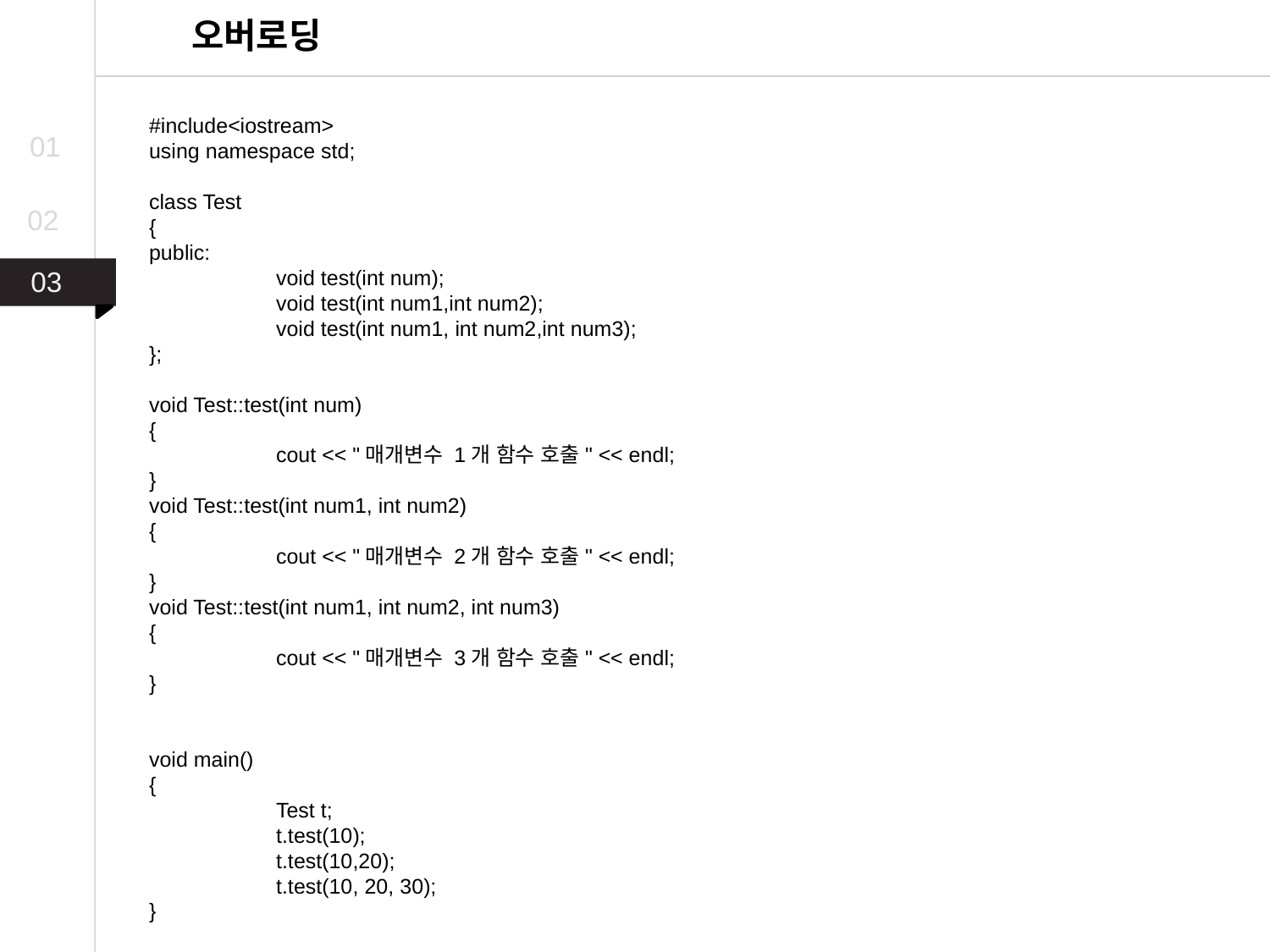

오버로딩
#include<iostream>
using namespace std;

class Test
{
public:
	void test(int num);
	void test(int num1,int num2);
	void test(int num1, int num2,int num3);
};

void Test::test(int num)
{
	cout << "매개변수 1개 함수 호출" << endl;
}
void Test::test(int num1, int num2)
{
	cout << "매개변수 2개 함수 호출" << endl;
}
void Test::test(int num1, int num2, int num3)
{
	cout << "매개변수 3개 함수 호출" << endl;
}

void main()
{
	Test t;
	t.test(10);
	t.test(10,20);
	t.test(10, 20, 30);
}
01
02
03

03
02